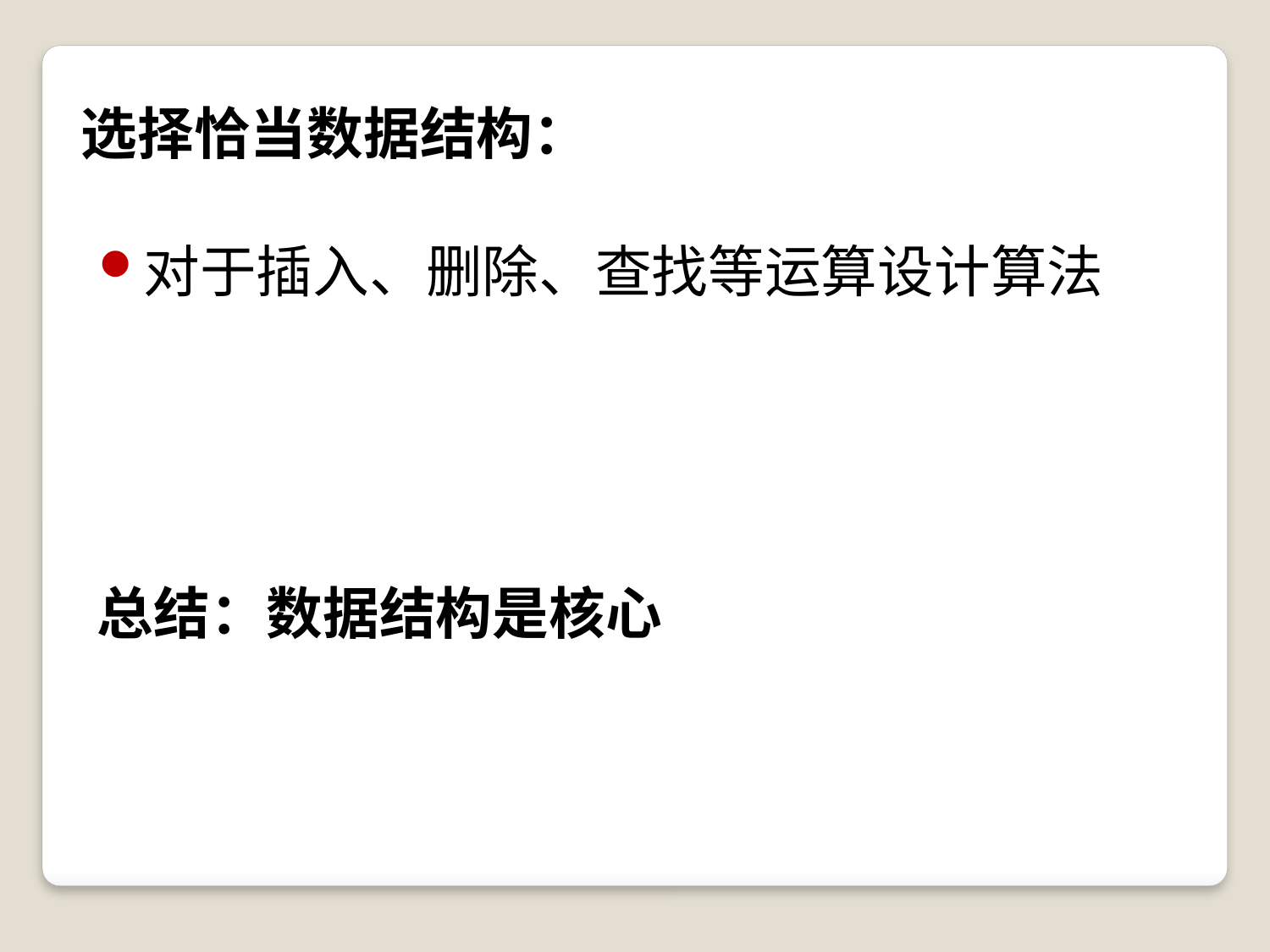

# 选择恰当数据结构：

对于插入、删除、查找等运算设计算法

总结：数据结构是核心